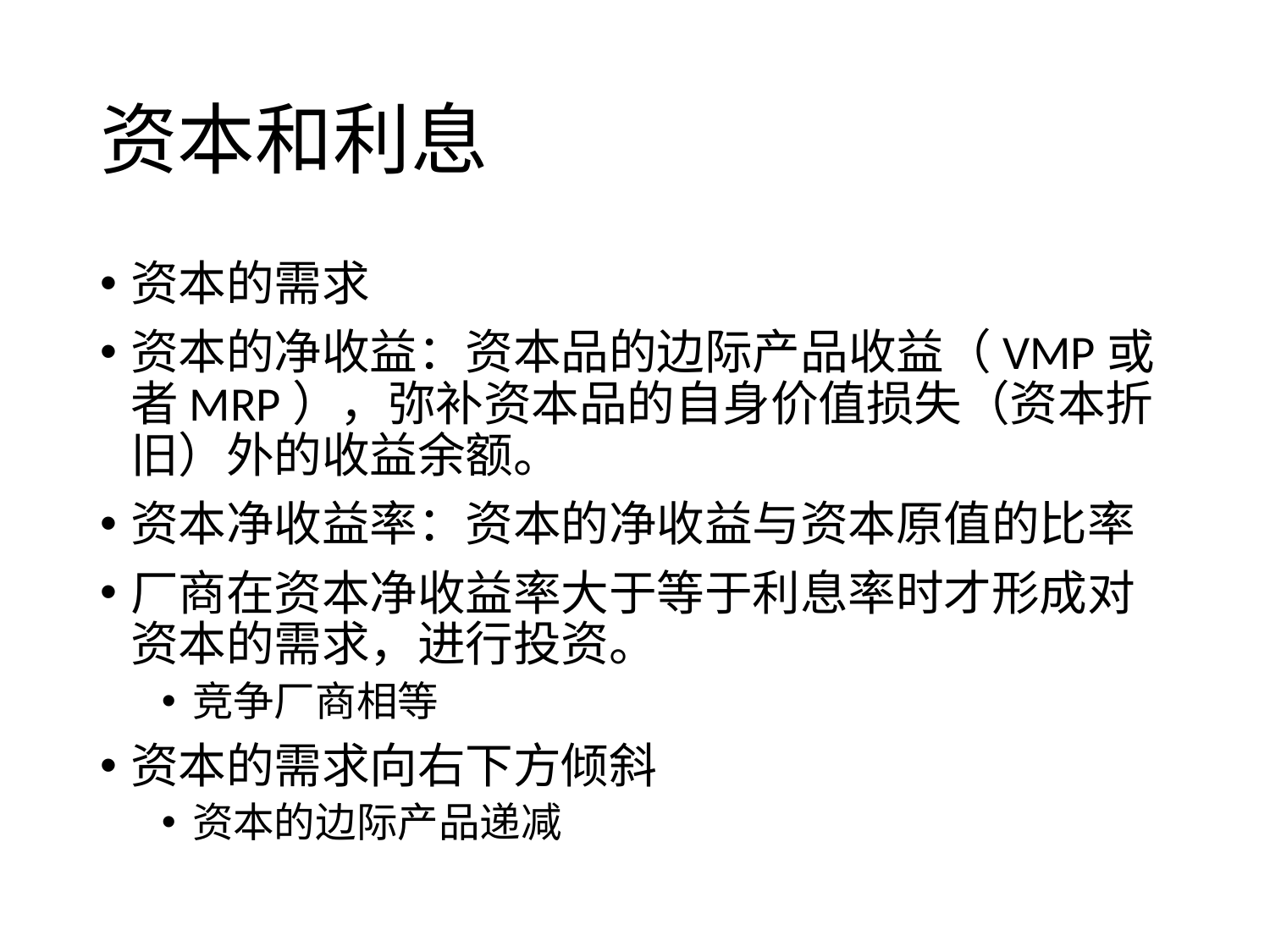

# 资本和利息
资本的需求
资本的净收益：资本品的边际产品收益（VMP或者MRP），弥补资本品的自身价值损失（资本折旧）外的收益余额。
资本净收益率：资本的净收益与资本原值的比率
厂商在资本净收益率大于等于利息率时才形成对资本的需求，进行投资。
竞争厂商相等
资本的需求向右下方倾斜
资本的边际产品递减